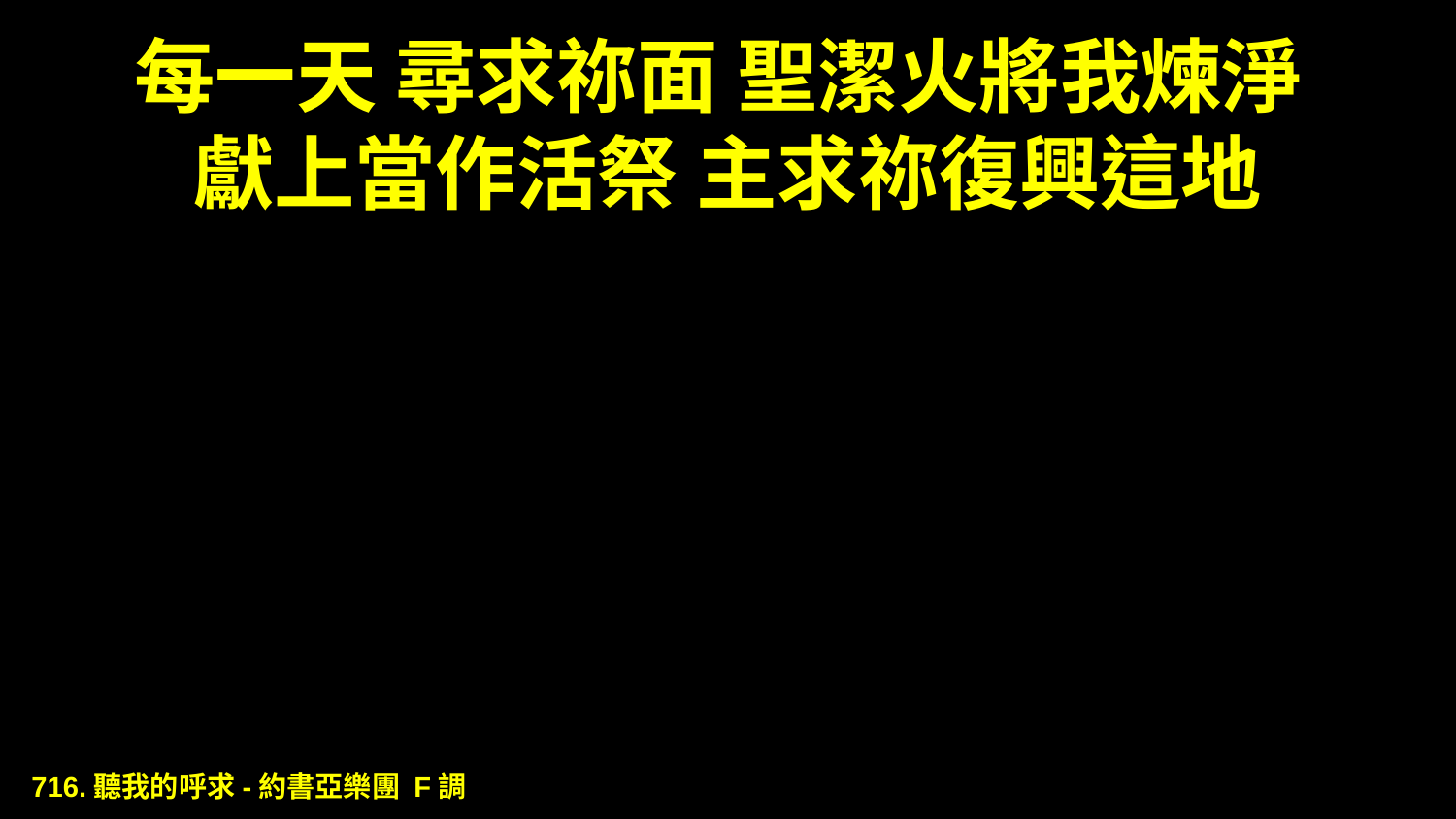

# 每一天 尋求祢面 聖潔火將我煉淨 獻上當作活祭 主求祢復興這地
716.聽我的呼求-約書亞樂團 F調